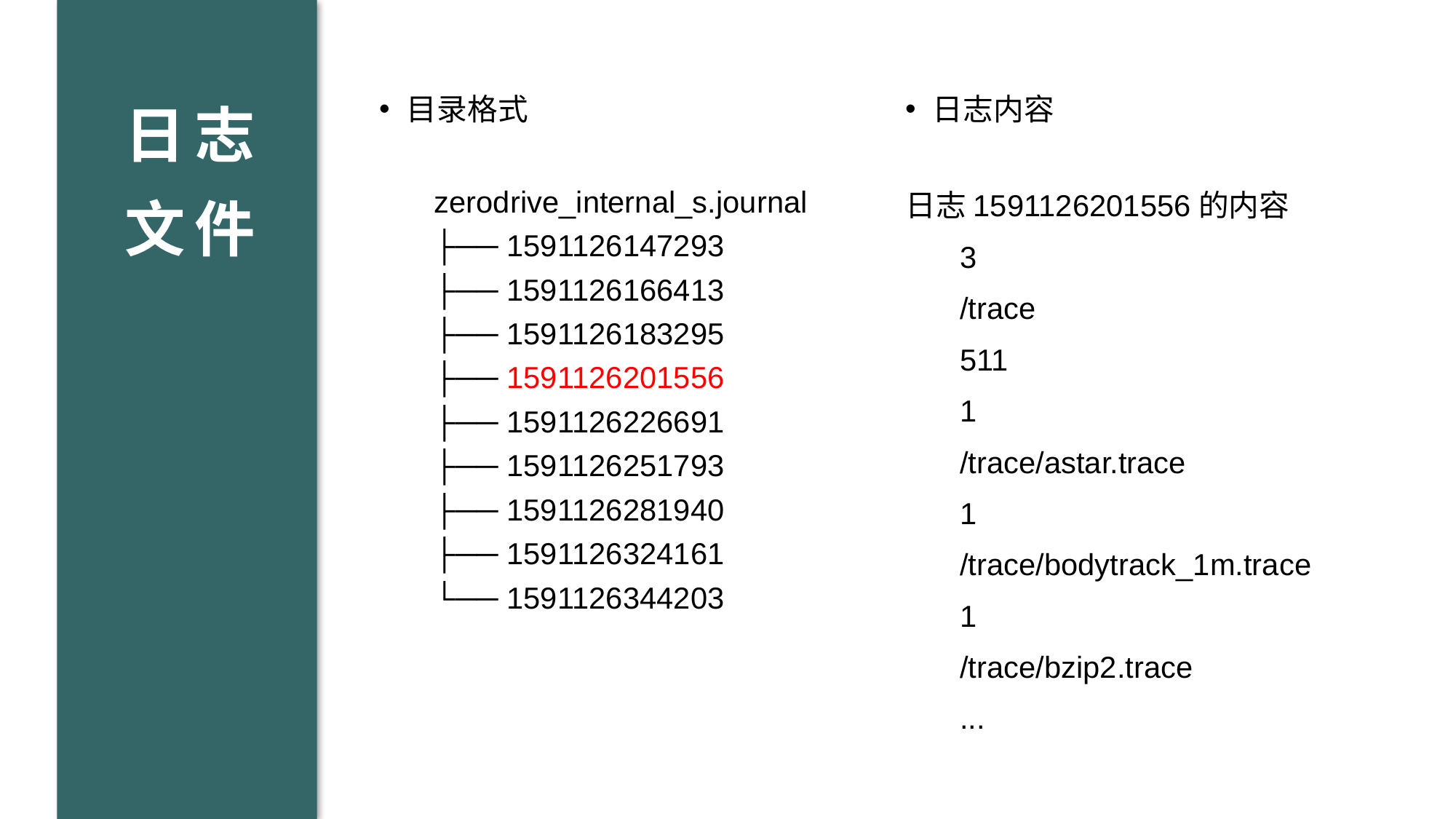

日志
文件
日志内容

日志1591126201556的内容
3
/trace
511
1
/trace/astar.trace
1
/trace/bodytrack_1m.trace
1
/trace/bzip2.trace
...
目录格式

zerodrive_internal_s.journal
├── 1591126147293
├── 1591126166413
├── 1591126183295
├── 1591126201556
├── 1591126226691
├── 1591126251793
├── 1591126281940
├── 1591126324161
└── 1591126344203